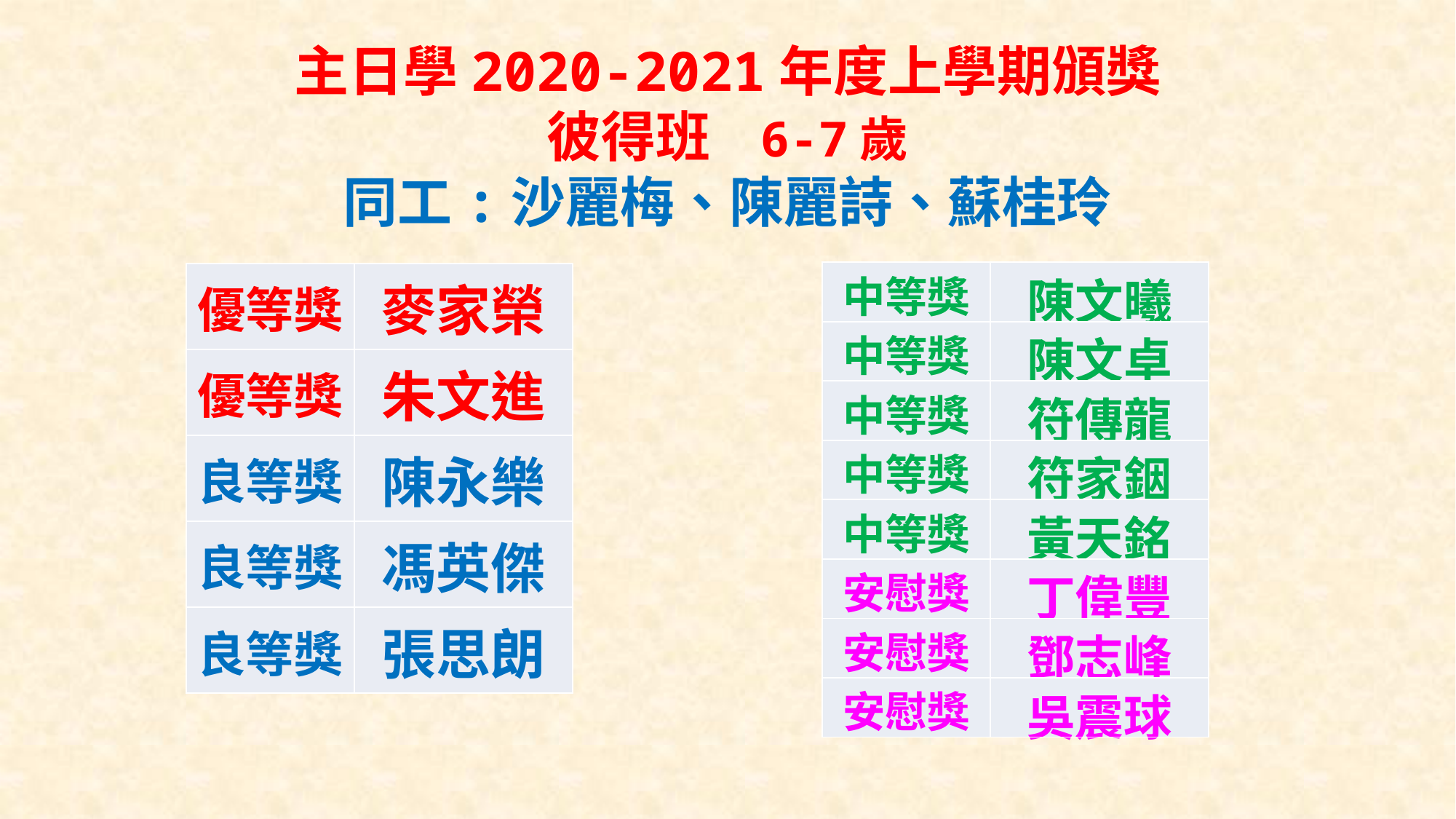

主日學2020-2021年度上學期頒獎
彼得班   6-7歲
同工:沙麗梅、陳麗詩、蘇桂玲

| 中等獎 | 陳文曦 |
| --- | --- |
| 中等獎 | 陳文卓 |
| 中等獎 | 符傳龍 |
| 中等獎 | 符家銦 |
| 中等獎 | 黃天銘 |
| 安慰獎 | 丁偉豐 |
| 安慰獎 | 鄧志峰 |
| 安慰獎 | 吳震球 |
| 優等獎 | 麥家榮 |
| --- | --- |
| 優等獎 | 朱文進 |
| 良等獎 | 陳永樂 |
| 良等獎 | 馮英傑 |
| 良等獎 | 張思朗 |